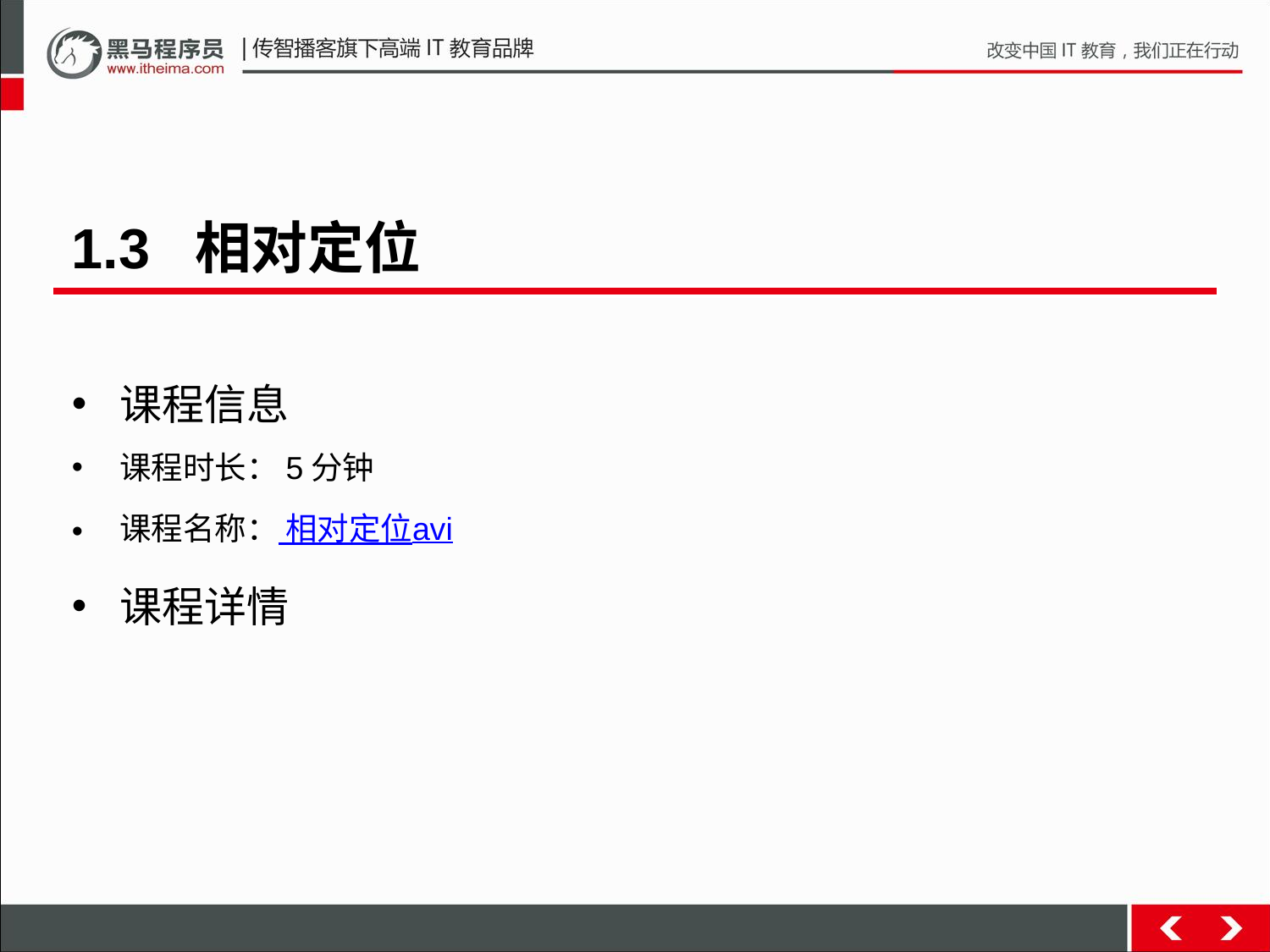

1.3  相对定位
课程信息
课程时长：5分钟
课程名称： 相对定位avi
课程详情